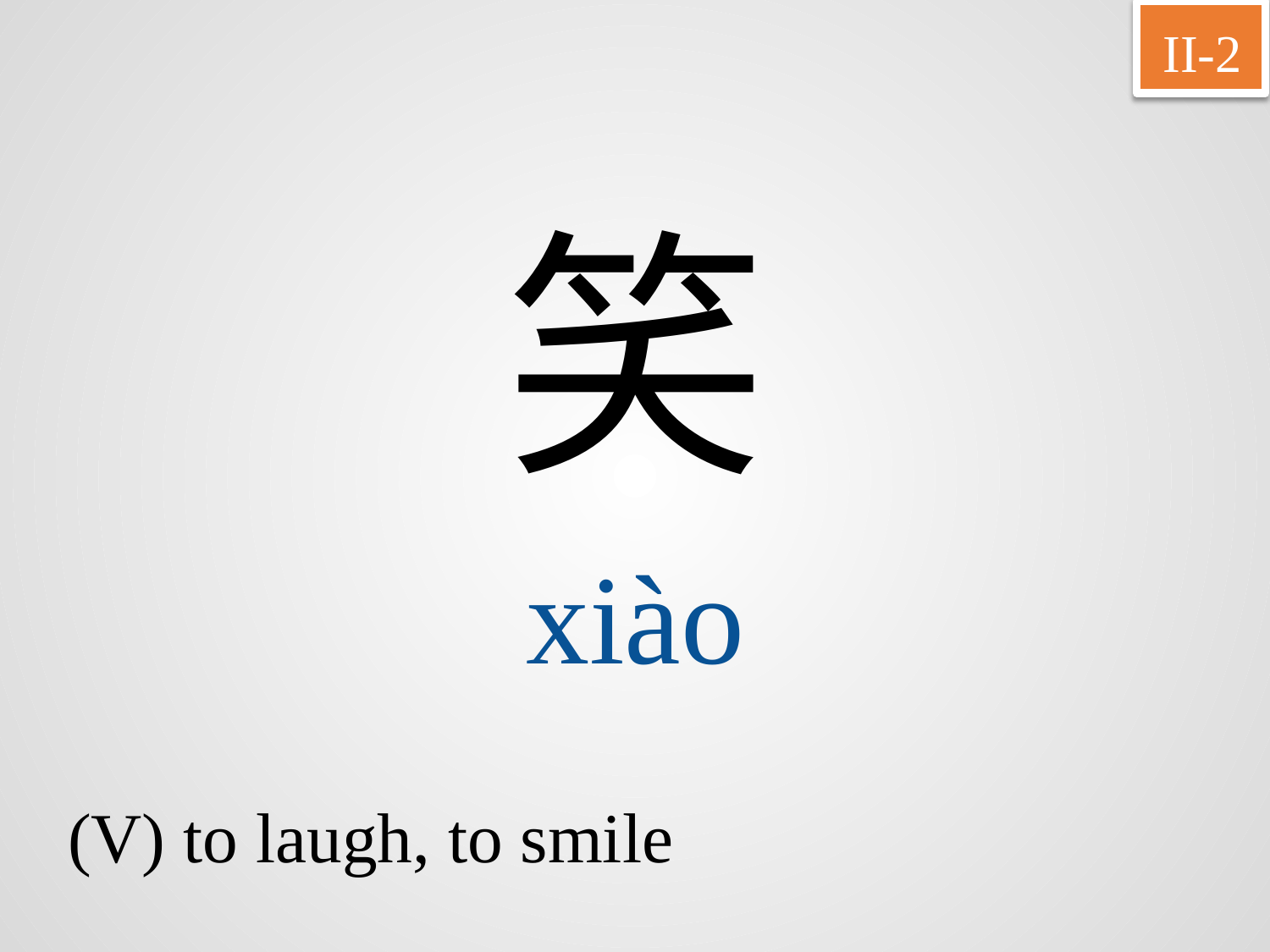

II-2

笑
xiào
(V) to laugh, to smile